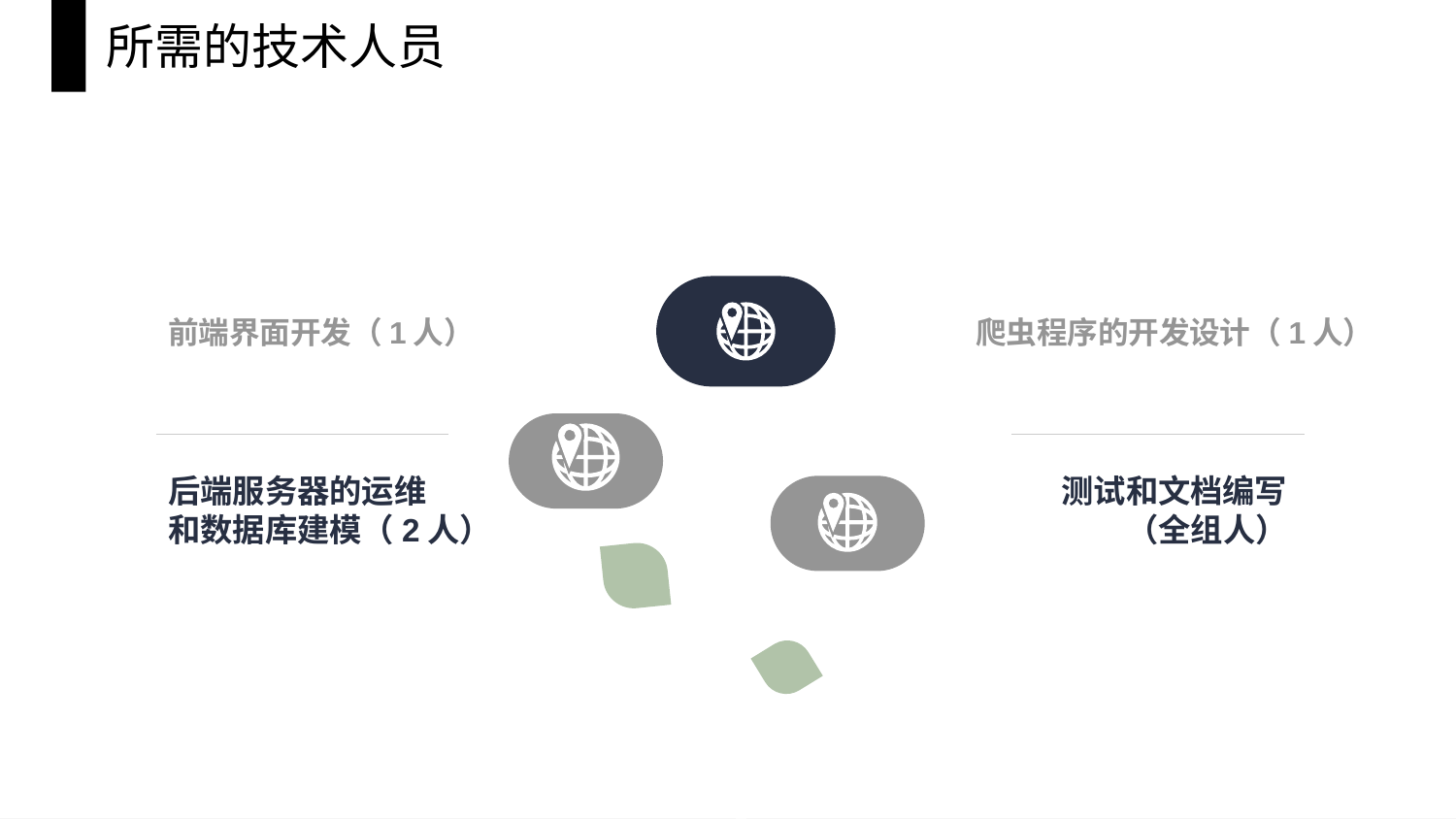

所需的技术人员

前端界面开发（1人）
后端服务器的运维
和数据库建模（2人）
爬虫程序的开发设计（1人）
测试和文档编写
（全组人）